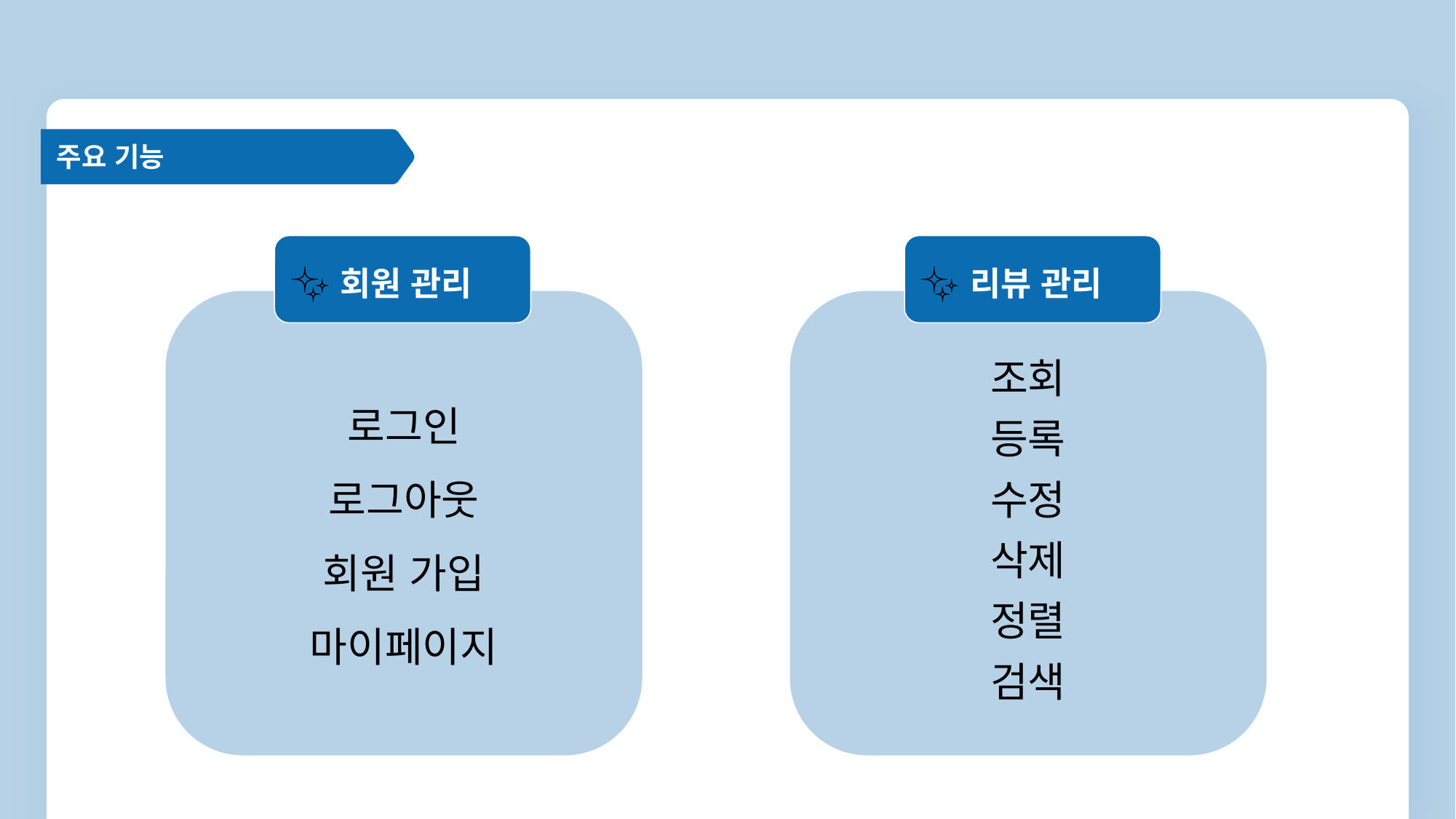

주요 기능

✨회원 관리
✨리뷰 관리
로그인
로그아웃
회원 가입
마이페이지
조회
등록
수정
삭제
정렬
검색